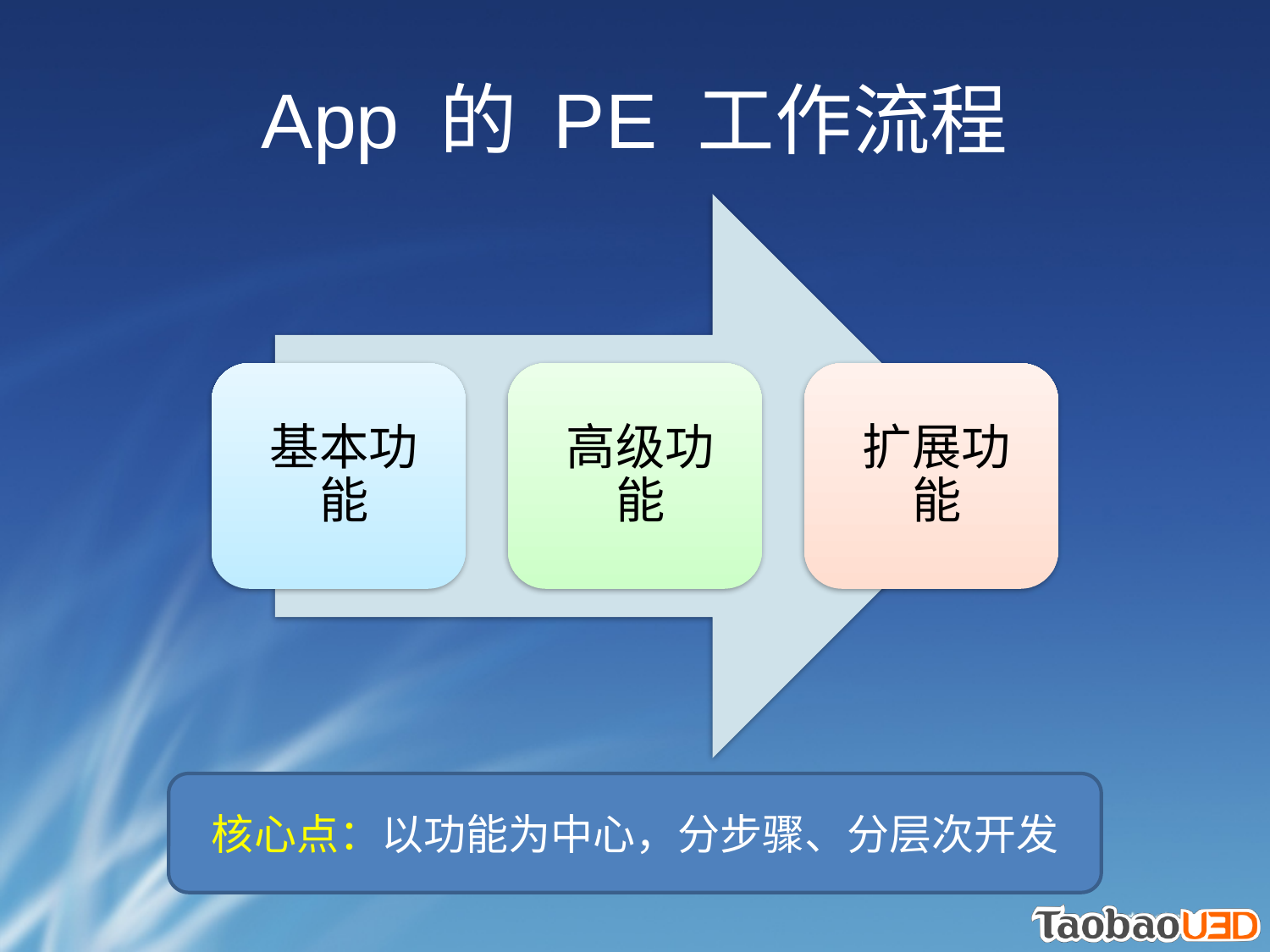

# App 的 PE 工作流程
基本功能
高级功能
扩展功能
核心点：以功能为中心，分步骤、分层次开发